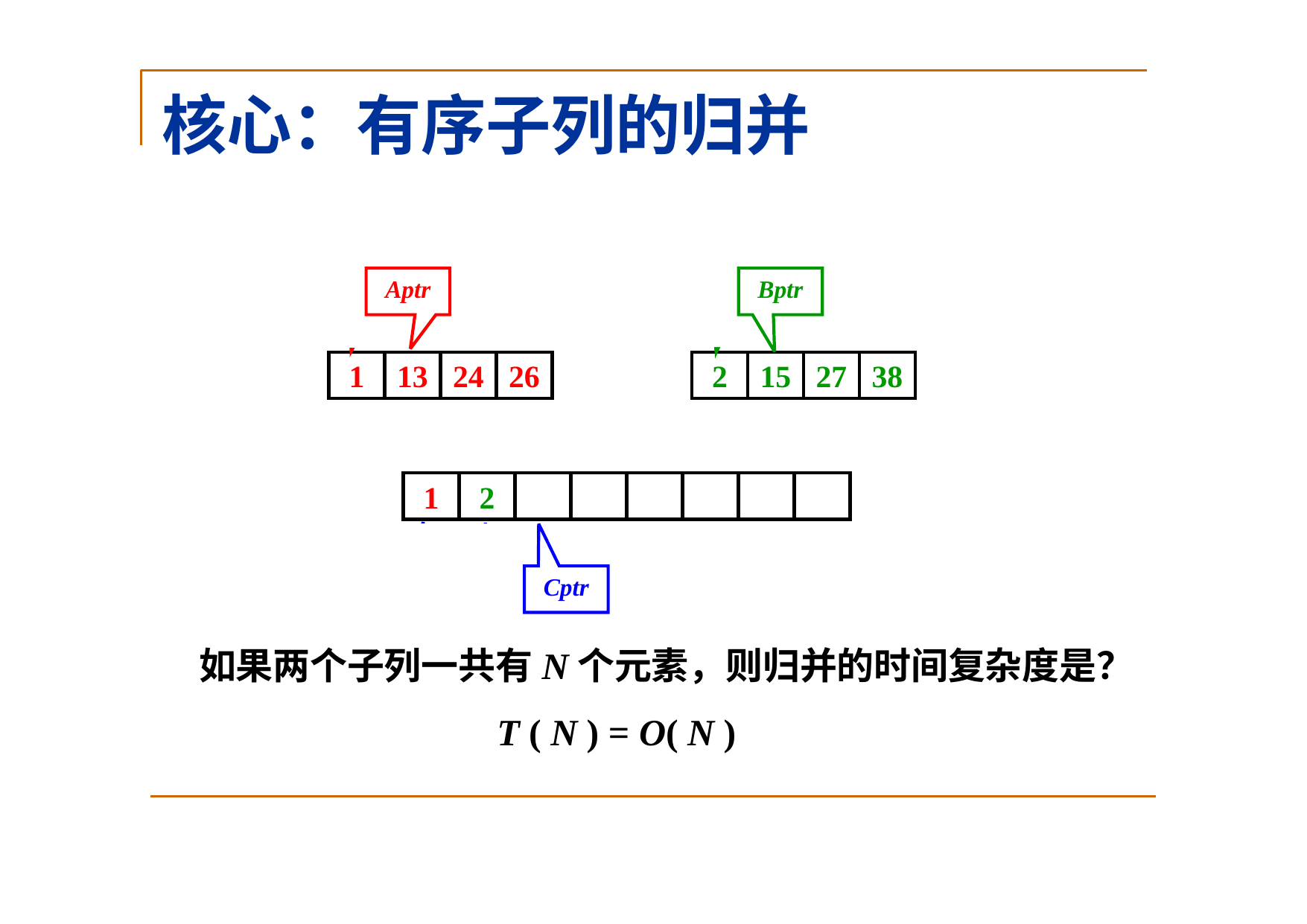

# 核心：有序子列的归并

Aptr
Aptr
Bptr
Bptr
1
13
24
26
2
15
27
38

1
2

Cptr
Cptr
Cptr
如果两个子列一共有N个元素，则归并的时间复杂度是？
T ( N ) = O( N )